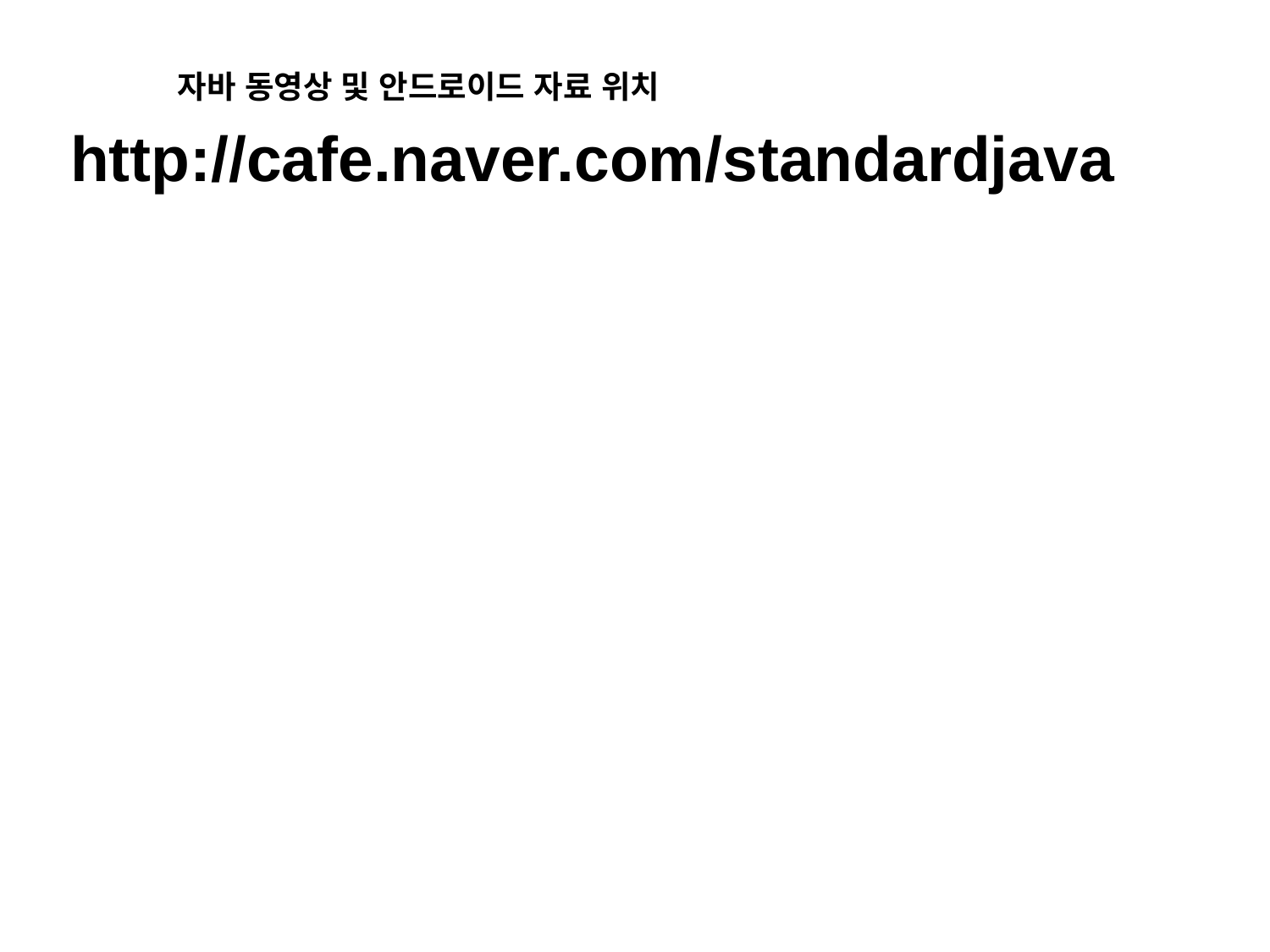

자바 동영상 및 안드로이드 자료 위치

http://cafe.naver.com/standardjava